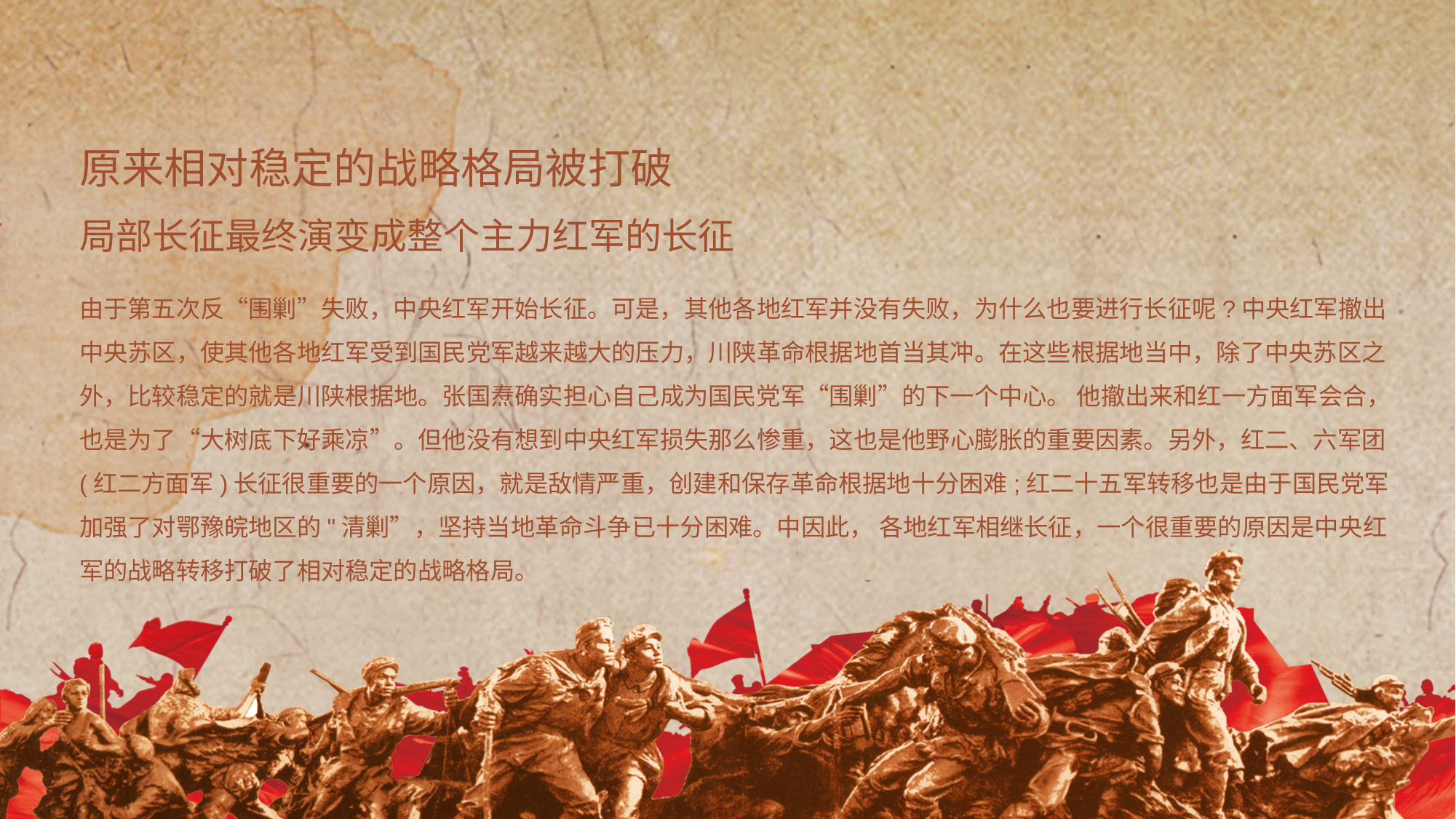

原来相对稳定的战略格局被打破
局部长征最终演变成整个主力红军的长征
由于第五次反“围剿”失败，中央红军开始长征。可是，其他各地红军并没有失败，为什么也要进行长征呢?中央红军撤出中央苏区，使其他各地红军受到国民党军越来越大的压力，川陕革命根据地首当其冲。在这些根据地当中，除了中央苏区之外，比较稳定的就是川陕根据地。张国焘确实担心自己成为国民党军“围剿”的下一个中心。 他撤出来和红一方面军会合，也是为了“大树底下好乘凉”。但他没有想到中央红军损失那么惨重，这也是他野心膨胀的重要因素。另外，红二、六军团(红二方面军)长征很重要的一个原因，就是敌情严重，创建和保存革命根据地十分困难;红二十五军转移也是由于国民党军加强了对鄂豫皖地区的"清剿”，坚持当地革命斗争已十分困难。中因此， 各地红军相继长征，一个很重要的原因是中央红军的战略转移打破了相对稳定的战略格局。